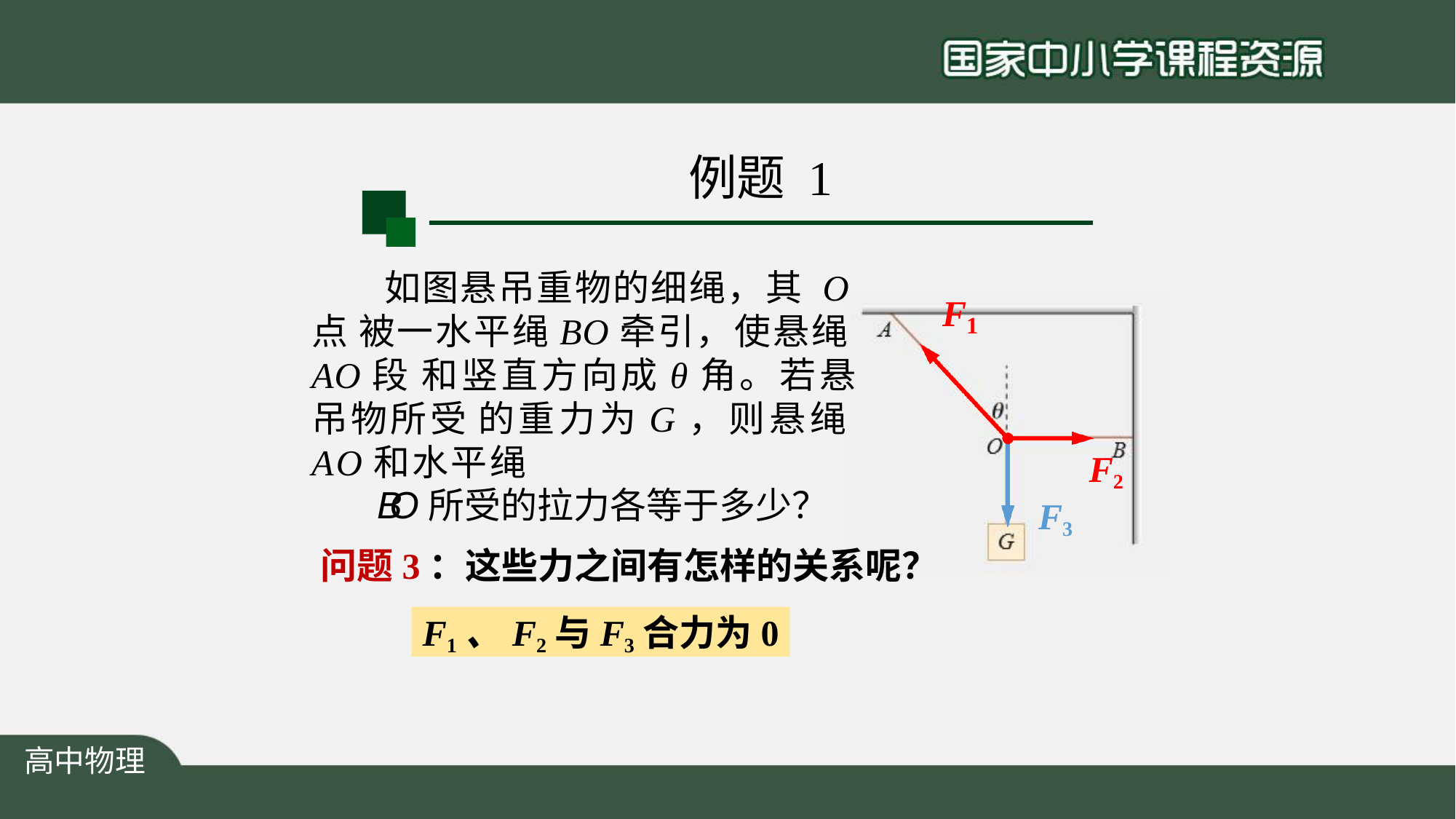

# 例题 1

如图悬吊重物的细绳，其 O点 被一水平绳BO牵引，使悬绳AO段 和竖直方向成θ角。若悬吊物所受 的重力为G，则悬绳AO和水平绳
BO所受的拉力各等于多少？
F

1

F2
F3
问题3：这些力之间有怎样的关系呢？
F1、F2与F3合力为0
高中物理